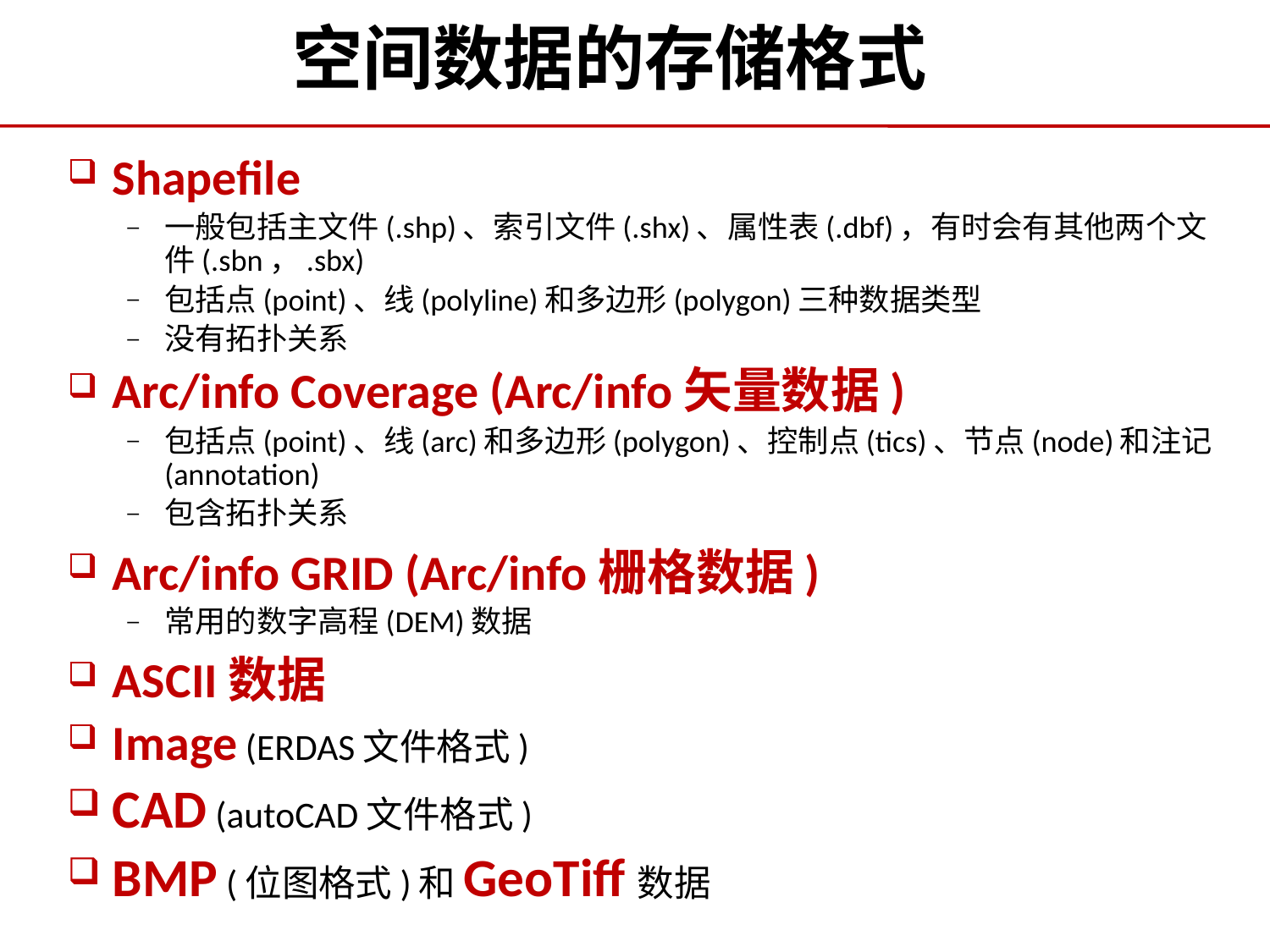

空间数据的存储格式

Shapefile
一般包括主文件(.shp)、索引文件(.shx)、属性表(.dbf)，有时会有其他两个文件(.sbn，.sbx)
包括点(point)、线(polyline)和多边形(polygon)三种数据类型
没有拓扑关系
Arc/info Coverage (Arc/info矢量数据)
包括点(point)、线(arc)和多边形(polygon)、控制点(tics)、节点(node)和注记(annotation)
包含拓扑关系
Arc/info GRID (Arc/info栅格数据)
常用的数字高程(DEM)数据
ASCII数据
Image (ERDAS文件格式)
CAD (autoCAD文件格式)
BMP (位图格式)和GeoTiff数据